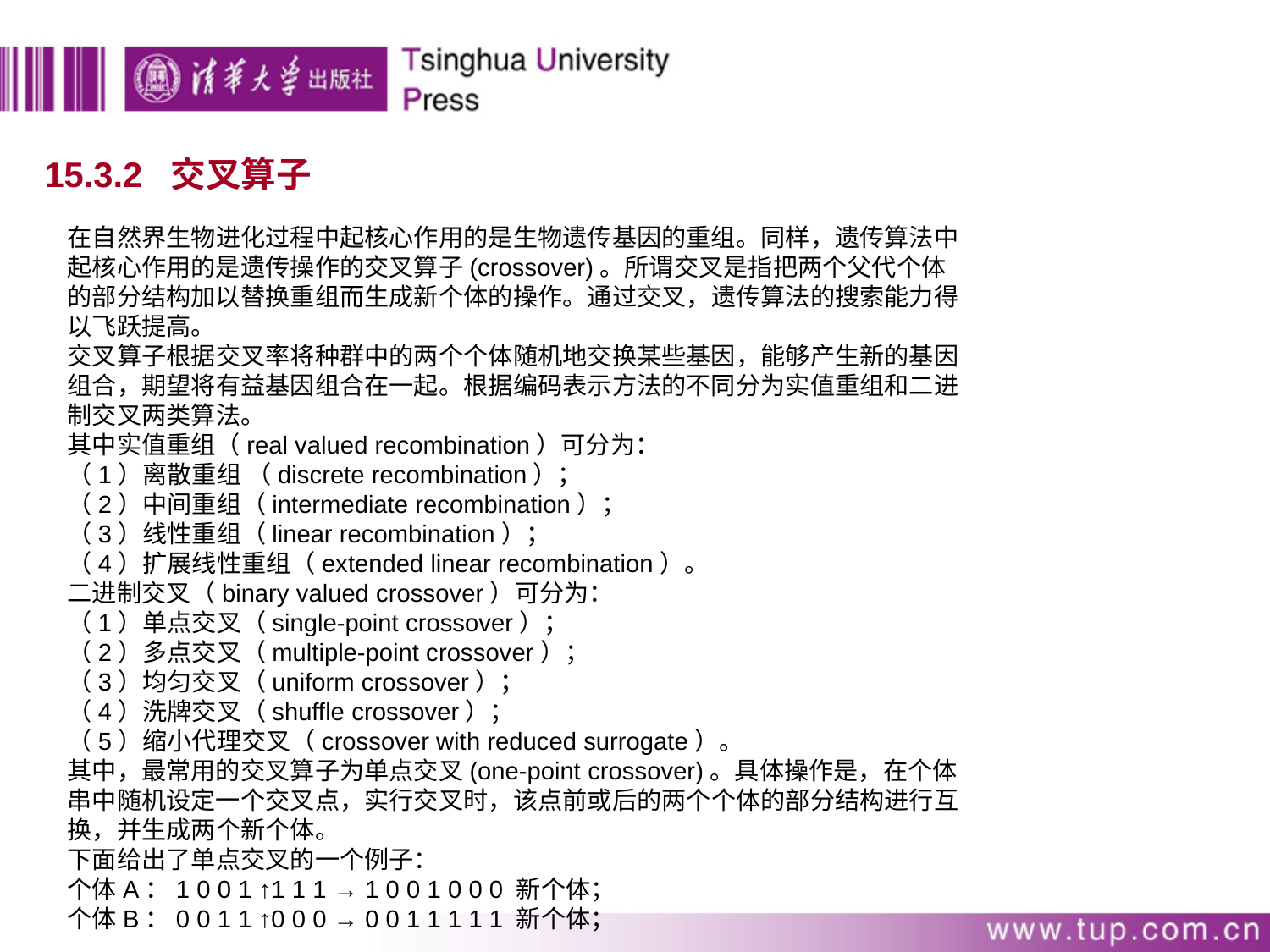

15.3.2  交叉算子
在自然界生物进化过程中起核心作用的是生物遗传基因的重组。同样，遗传算法中起核心作用的是遗传操作的交叉算子(crossover)。所谓交叉是指把两个父代个体的部分结构加以替换重组而生成新个体的操作。通过交叉，遗传算法的搜索能力得以飞跃提高。
交叉算子根据交叉率将种群中的两个个体随机地交换某些基因，能够产生新的基因组合，期望将有益基因组合在一起。根据编码表示方法的不同分为实值重组和二进制交叉两类算法。
其中实值重组（real valued recombination）可分为：
（1）离散重组 （discrete recombination）；
（2）中间重组（intermediate recombination）；
（3）线性重组（linear recombination）；
（4）扩展线性重组（extended linear recombination）。
二进制交叉（binary valued crossover）可分为：
（1）单点交叉（single-point crossover）；
（2）多点交叉（multiple-point crossover）；
（3）均匀交叉（uniform crossover）；
（4）洗牌交叉（shuffle crossover）；
（5）缩小代理交叉（crossover with reduced surrogate）。
其中，最常用的交叉算子为单点交叉(one-point crossover)。具体操作是，在个体串中随机设定一个交叉点，实行交叉时，该点前或后的两个个体的部分结构进行互换，并生成两个新个体。
下面给出了单点交叉的一个例子：
个体A：1 0 0 1 ↑1 1 1 → 1 0 0 1 0 0 0 新个体；
个体B：0 0 1 1 ↑0 0 0 → 0 0 1 1 1 1 1 新个体；